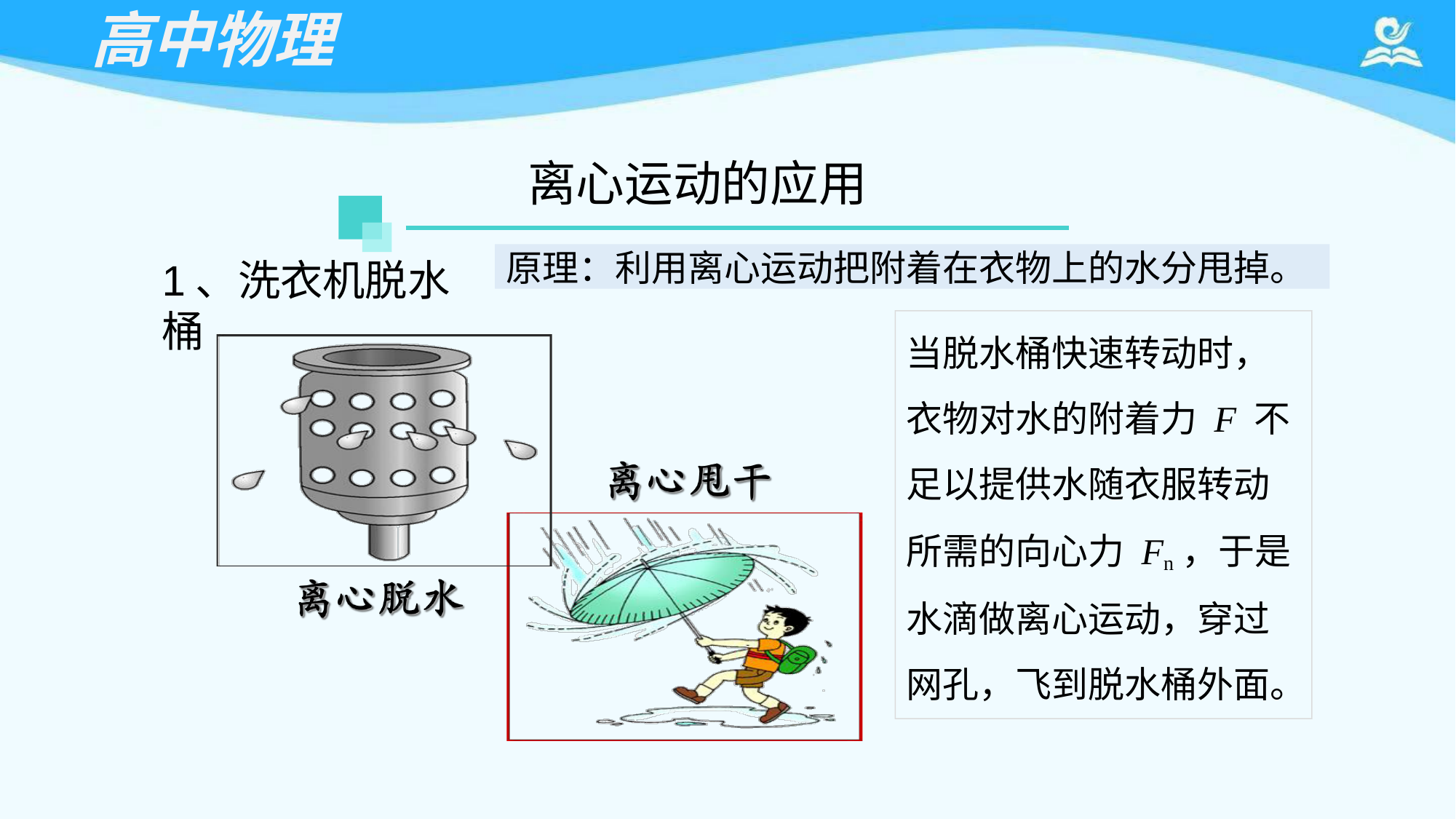

# 高中物理
离心运动的应用

原理：利用离心运动把附着在衣物上的水分甩掉。
1、洗衣机脱水桶
当脱水桶快速转动时，  衣物对水的附着力 F 不 足以提供水随衣服转动 所需的向心力 Fn，于是 水滴做离心运动，穿过 网孔，飞到脱水桶外面。